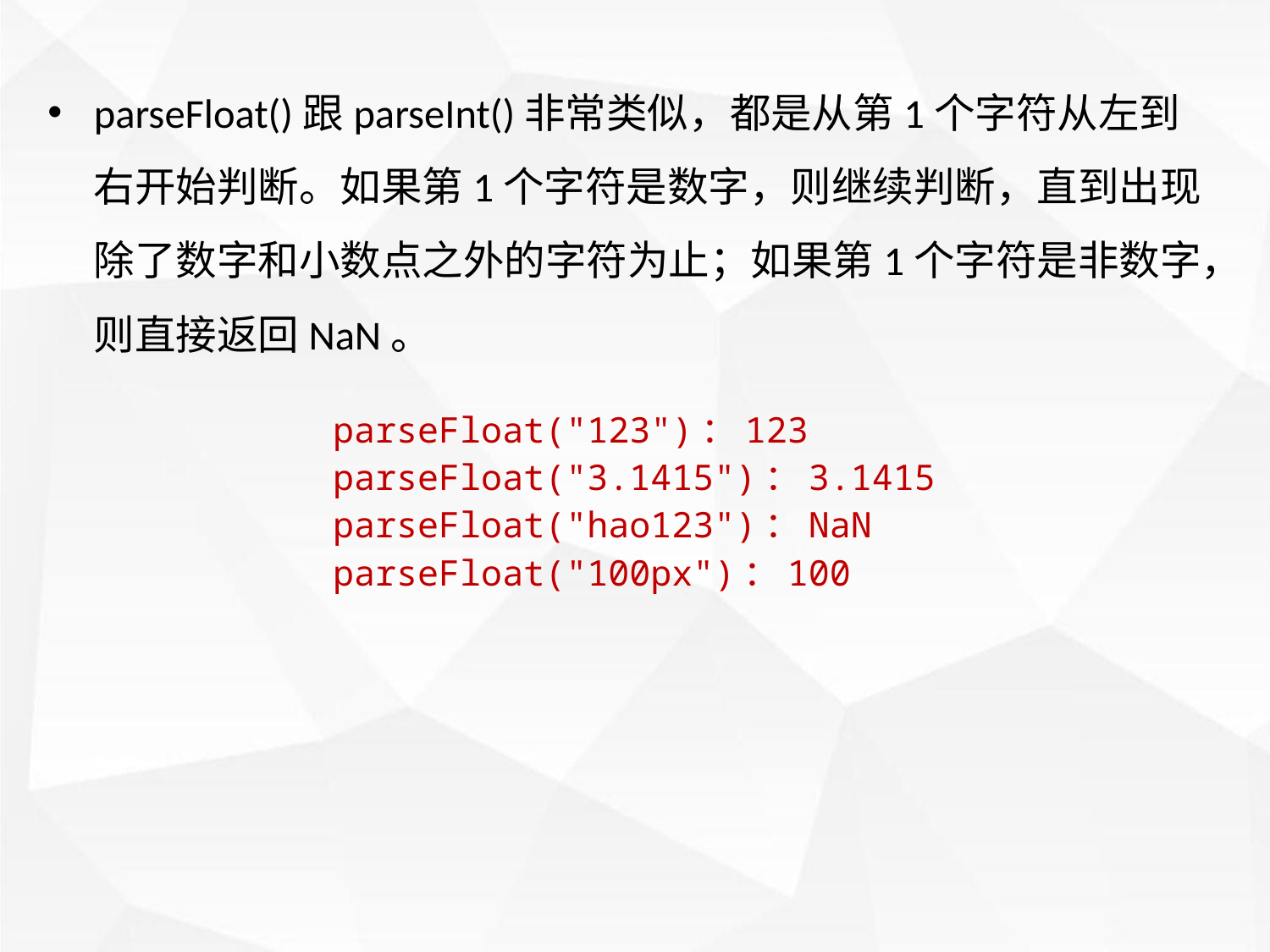

parseFloat()跟parseInt()非常类似，都是从第1个字符从左到右开始判断。如果第1个字符是数字，则继续判断，直到出现除了数字和小数点之外的字符为止；如果第1个字符是非数字，则直接返回NaN。
parseFloat("123")：123
parseFloat("3.1415")：3.1415
parseFloat("hao123")：NaN
parseFloat("100px")：100